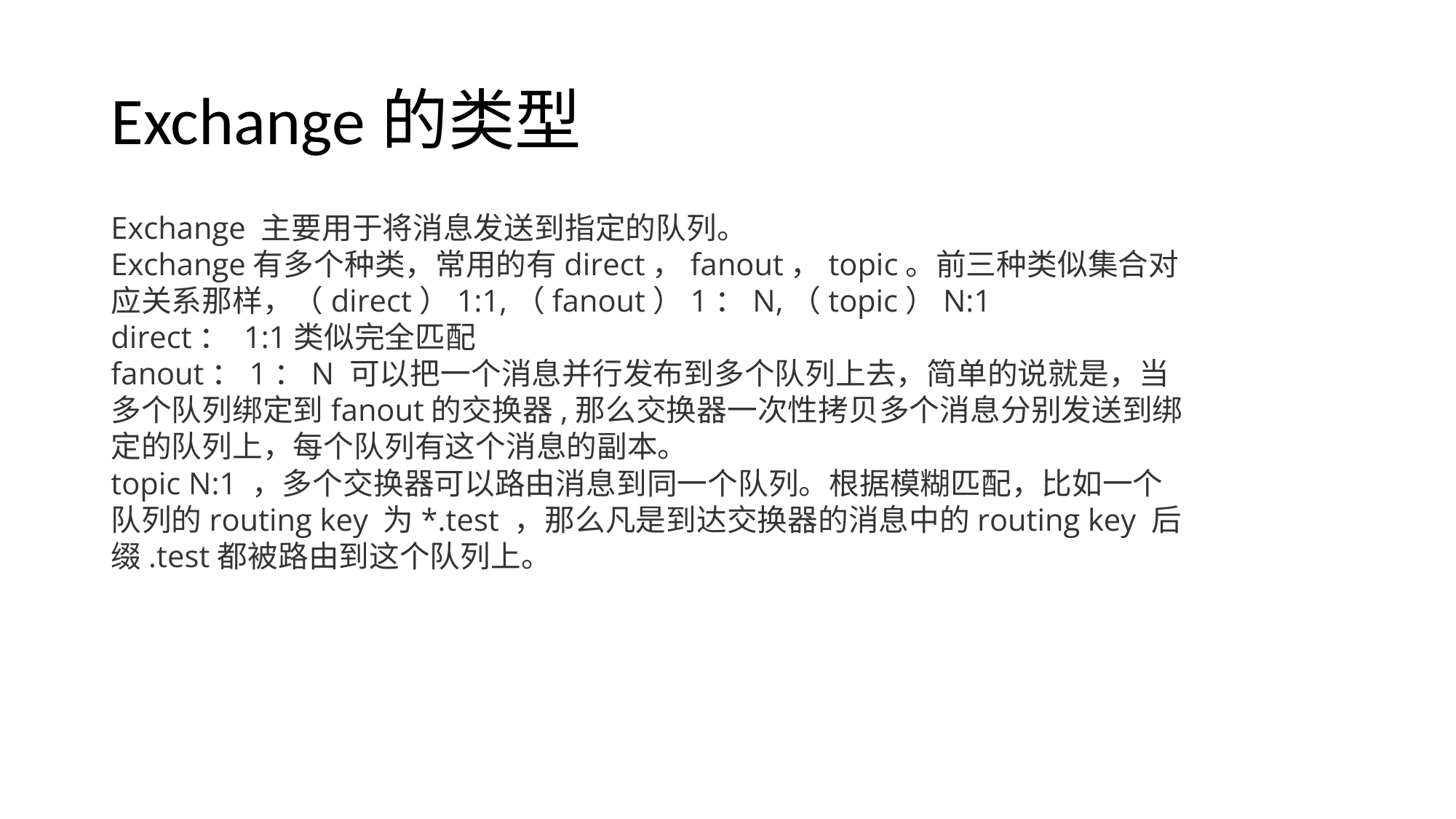

# Exchange的类型
Exchange 主要用于将消息发送到指定的队列。
Exchange有多个种类，常用的有direct，fanout，topic。前三种类似集合对应关系那样，（direct）1:1,（fanout）1：N,（topic）N:1
direct： 1:1类似完全匹配
fanout：1：N 可以把一个消息并行发布到多个队列上去，简单的说就是，当多个队列绑定到fanout的交换器,那么交换器一次性拷贝多个消息分别发送到绑定的队列上，每个队列有这个消息的副本。
topic N:1 ，多个交换器可以路由消息到同一个队列。根据模糊匹配，比如一个队列的routing key 为*.test ，那么凡是到达交换器的消息中的routing key 后缀.test都被路由到这个队列上。